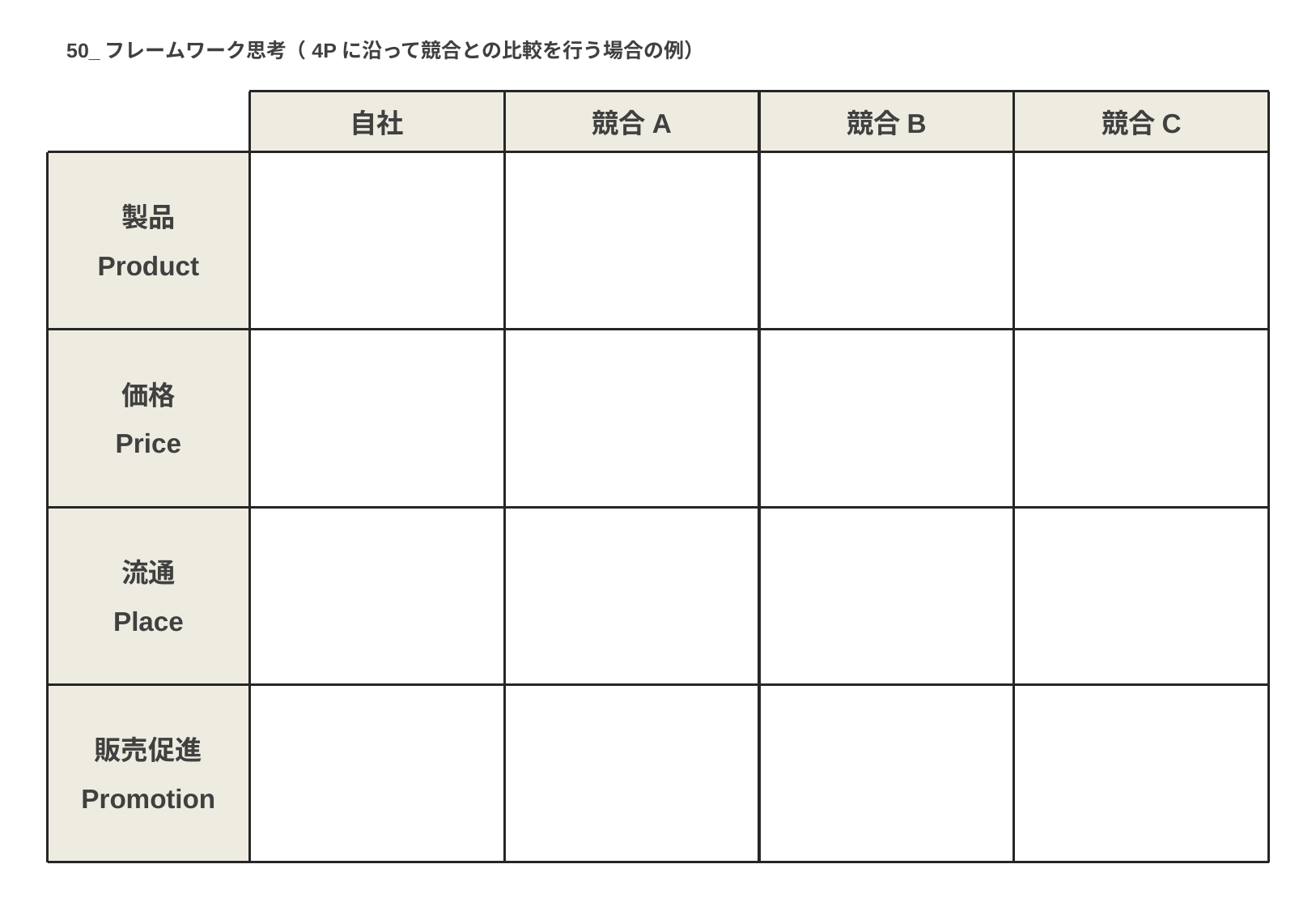

50_フレームワーク思考（4Pに沿って競合との比較を行う場合の例）

自社
競合A
競合B
競合C

製品
Product
価格
Price
流通
Place
販売促進
Promotion